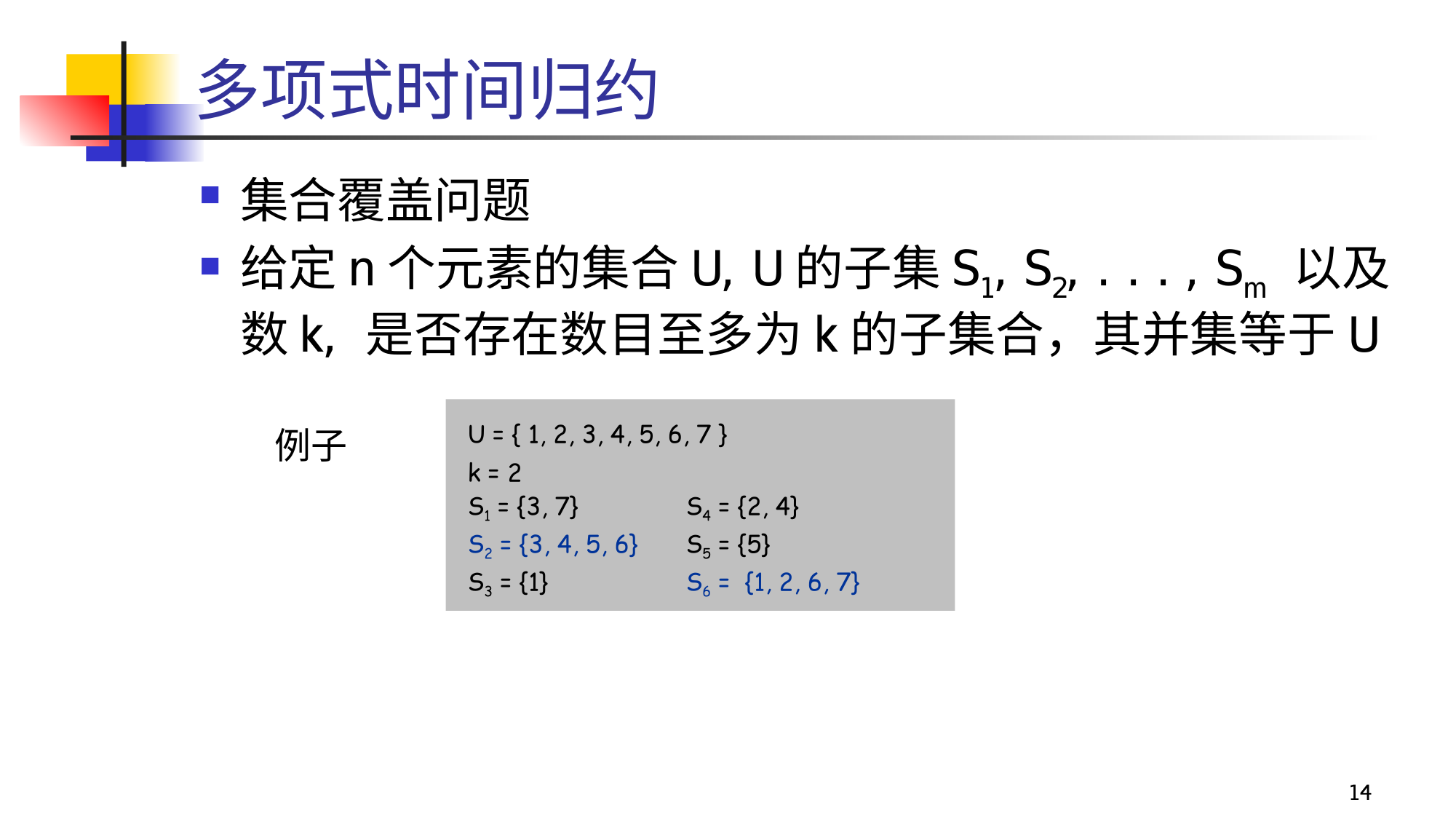

# 多项式时间归约
集合覆盖问题
给定n个元素的集合U, U的子集S1, S2, . . . , Sm 以及数k, 是否存在数目至多为k的子集合，其并集等于U

U = { 1, 2, 3, 4, 5, 6, 7 }
k = 2
S1 = {3, 7}	S4 = {2, 4}
S2 = {3, 4, 5, 6}	S5 = {5}
S3 = {1}		S6 =  {1, 2, 6, 7}
例子
14